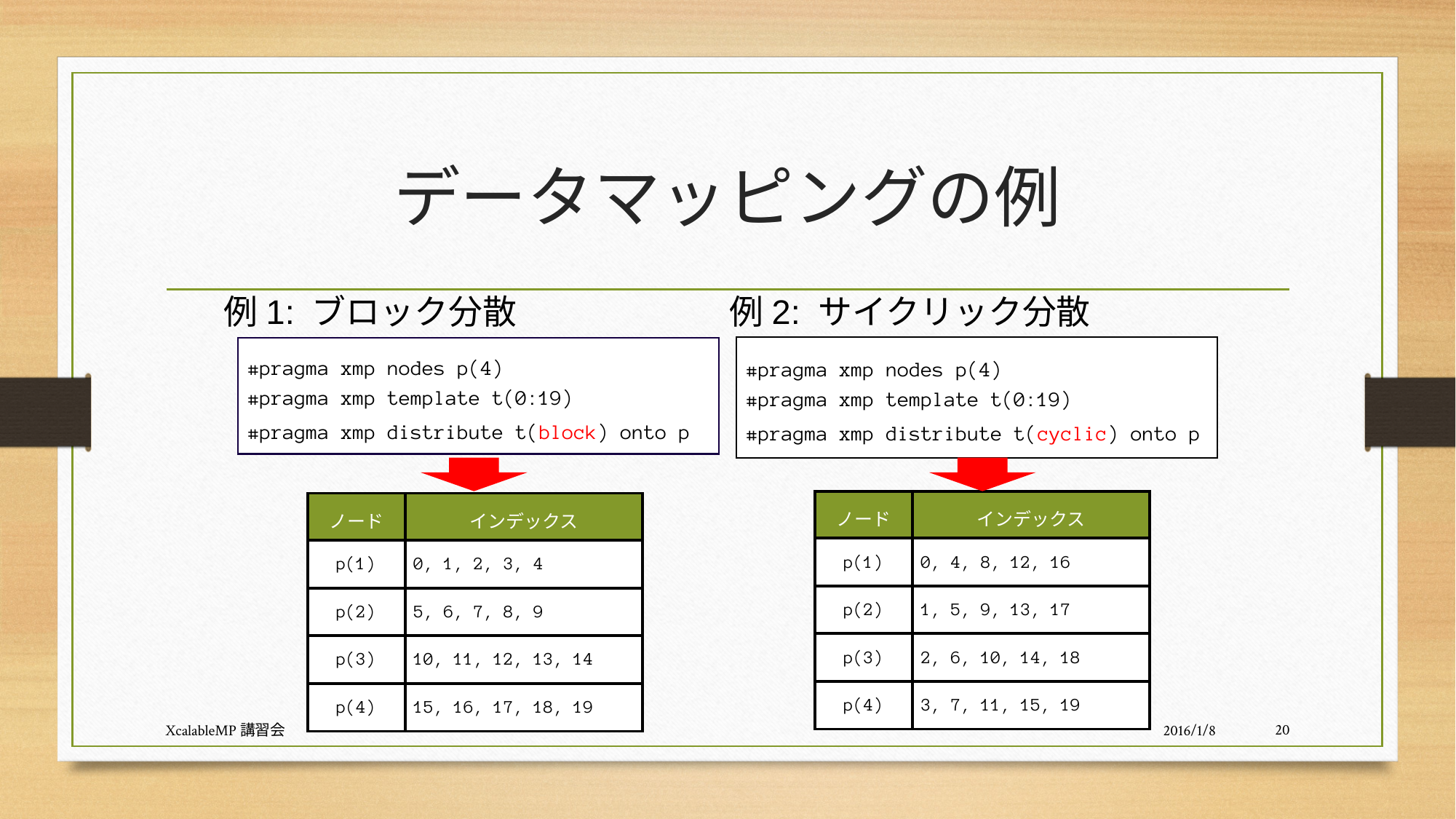

# データマッピングの例
例1: ブロック分散
例2: サイクリック分散
#pragma xmp nodes p(4)
#pragma xmp template t(0:19)
#pragma xmp distribute t(cyclic) onto p
#pragma xmp nodes p(4)
#pragma xmp template t(0:19)
#pragma xmp distribute t(block) onto p

| ノード | インデックス |
| --- | --- |
| p(1) | 0, 4, 8, 12, 16 |
| p(2) | 1, 5, 9, 13, 17 |
| p(3) | 2, 6, 10, 14, 18 |
| p(4) | 3, 7, 11, 15, 19 |
| ノード | インデックス |
| --- | --- |
| p(1) | 0, 1, 2, 3, 4 |
| p(2) | 5, 6, 7, 8, 9 |
| p(3) | 10, 11, 12, 13, 14 |
| p(4) | 15, 16, 17, 18, 19 |
XcalableMP講習会
2016/1/8
20